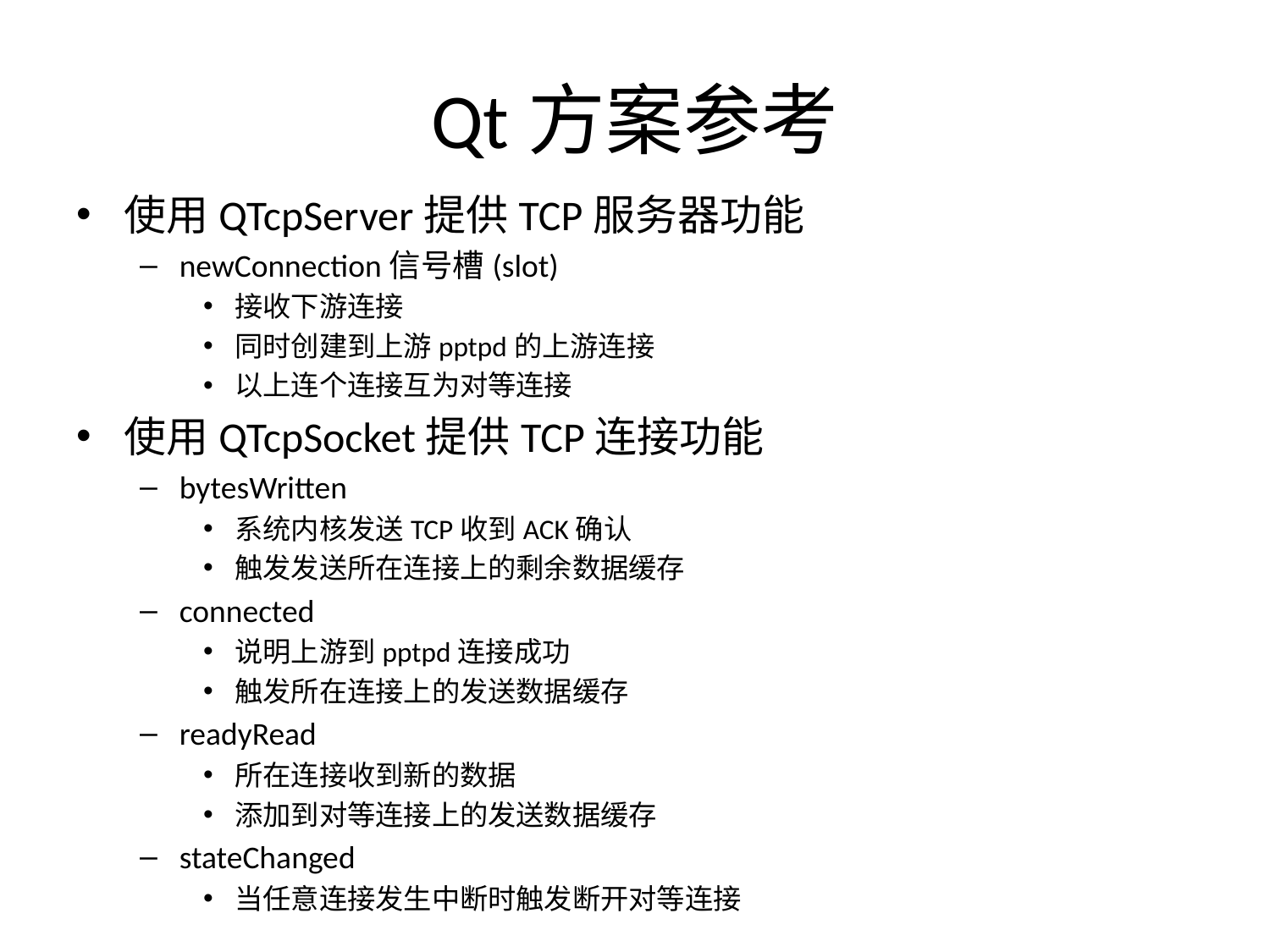

# Qt方案参考
使用QTcpServer提供TCP服务器功能
newConnection信号槽(slot)
接收下游连接
同时创建到上游pptpd的上游连接
以上连个连接互为对等连接
使用QTcpSocket提供TCP连接功能
bytesWritten
系统内核发送TCP收到ACK确认
触发发送所在连接上的剩余数据缓存
connected
说明上游到pptpd连接成功
触发所在连接上的发送数据缓存
readyRead
所在连接收到新的数据
添加到对等连接上的发送数据缓存
stateChanged
当任意连接发生中断时触发断开对等连接